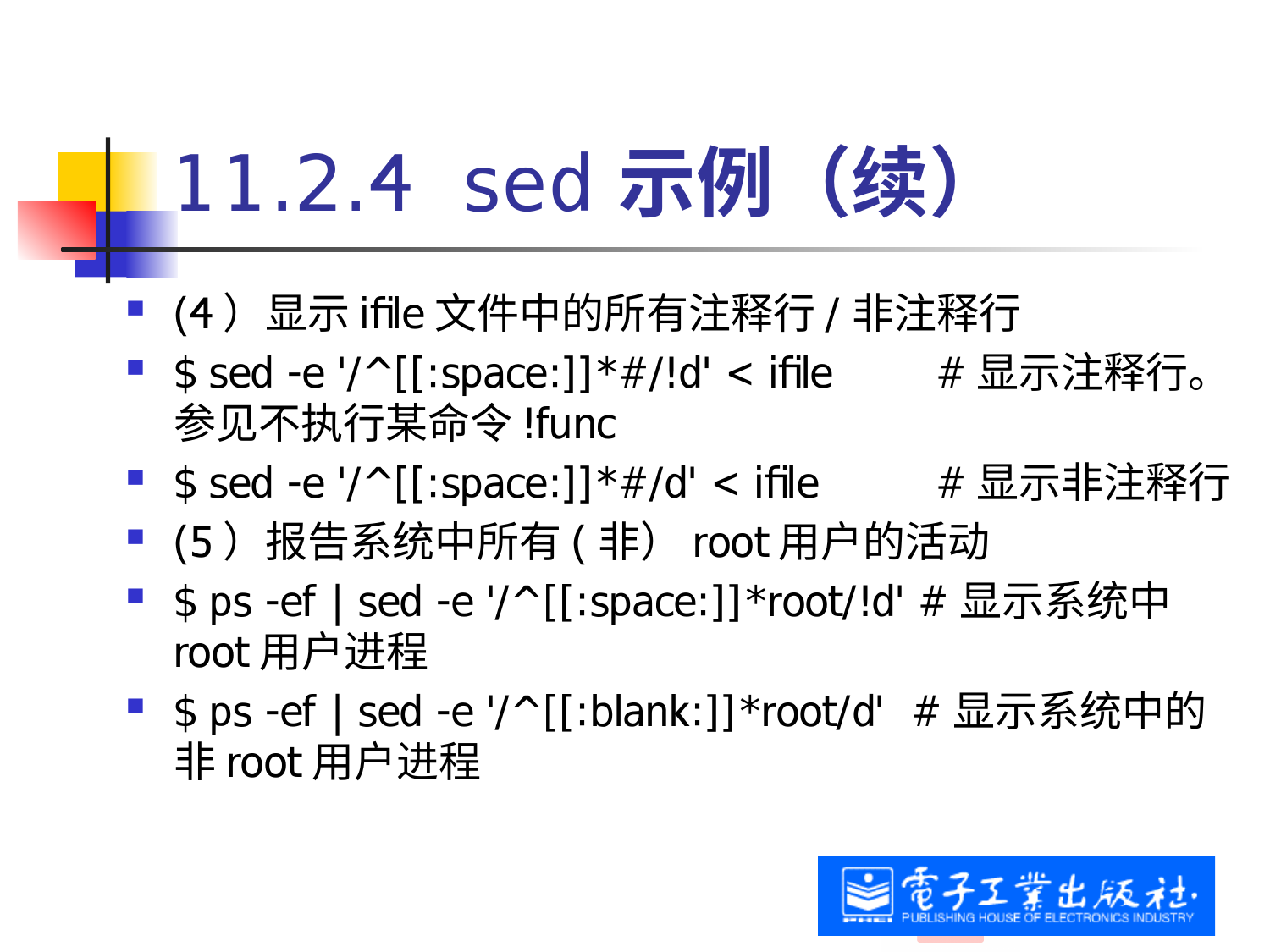

# 11.2.4  sed示例（续）
(4）显示ifile文件中的所有注释行/非注释行
$ sed -e '/^[[:space:]]*#/!d' < ifile 	#显示注释行。参见不执行某命令!func
$ sed -e '/^[[:space:]]*#/d' < ifile 	#显示非注释行
(5）报告系统中所有(非）root用户的活动
$ ps -ef | sed -e '/^[[:space:]]*root/!d' #显示系统中root用户进程
$ ps -ef | sed -e '/^[[:blank:]]*root/d'  #显示系统中的非root用户进程